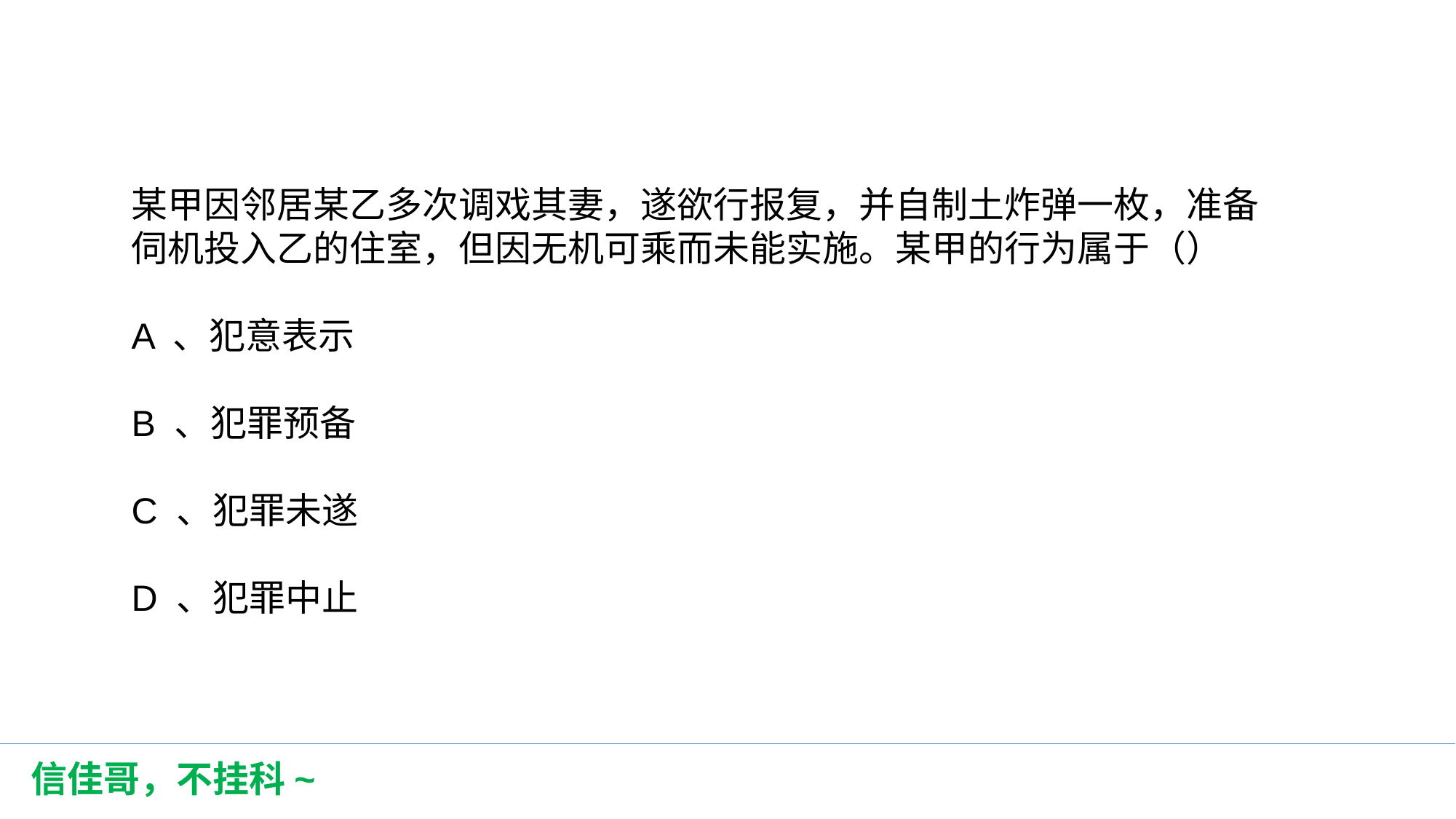

某甲因邻居某乙多次调戏其妻，遂欲行报复，并自制土炸弹一枚，准备伺机投入乙的住室，但因无机可乘而未能实施。某甲的行为属于（）

A 、犯意表示

B 、犯罪预备

C 、犯罪未遂

D 、犯罪中止